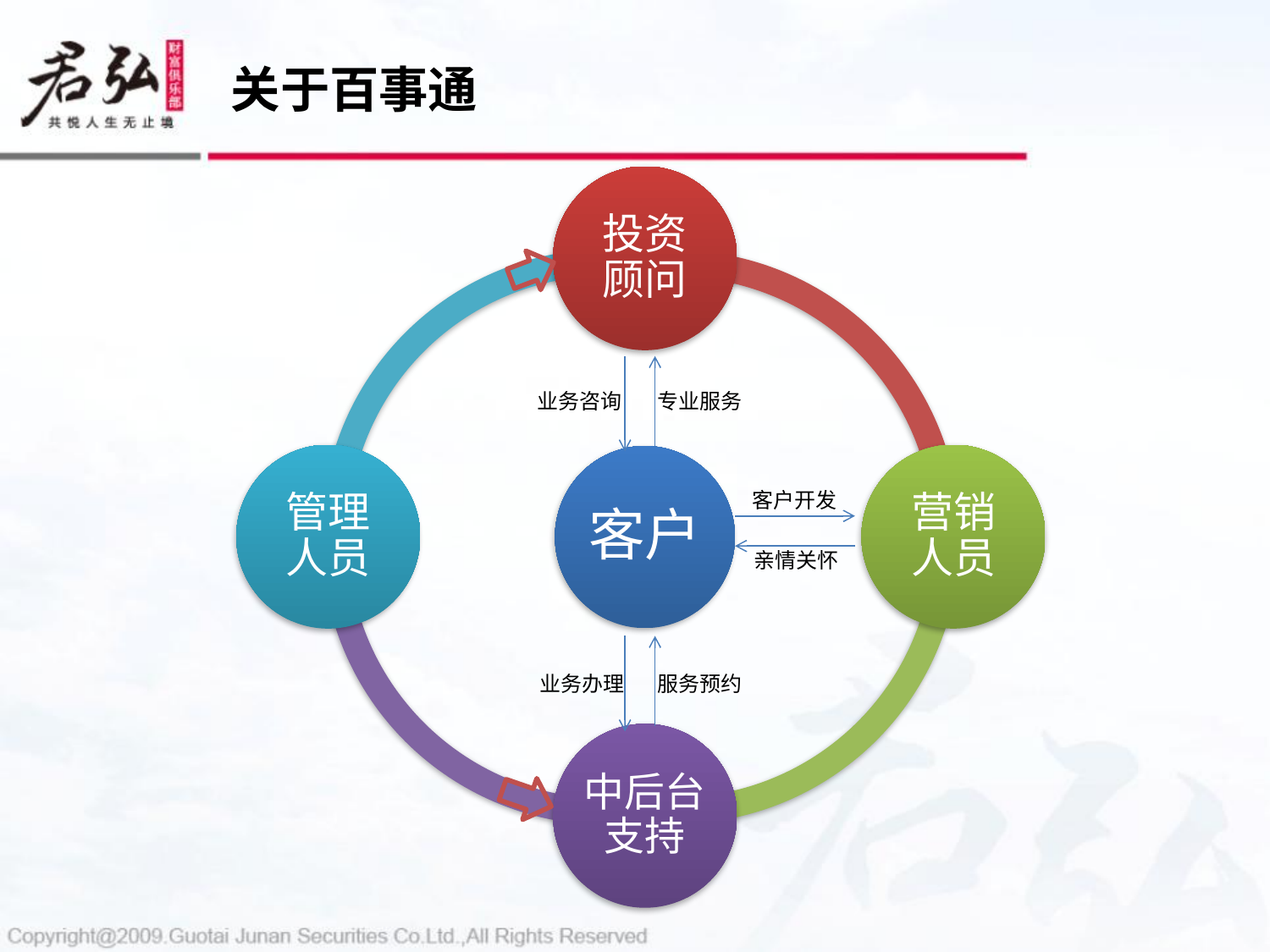

# 关于百事通
客户
投资顾问
营销人员
中后台支持
管理人员

业务咨询
专业服务
客户开发
亲情关怀
业务办理
服务预约